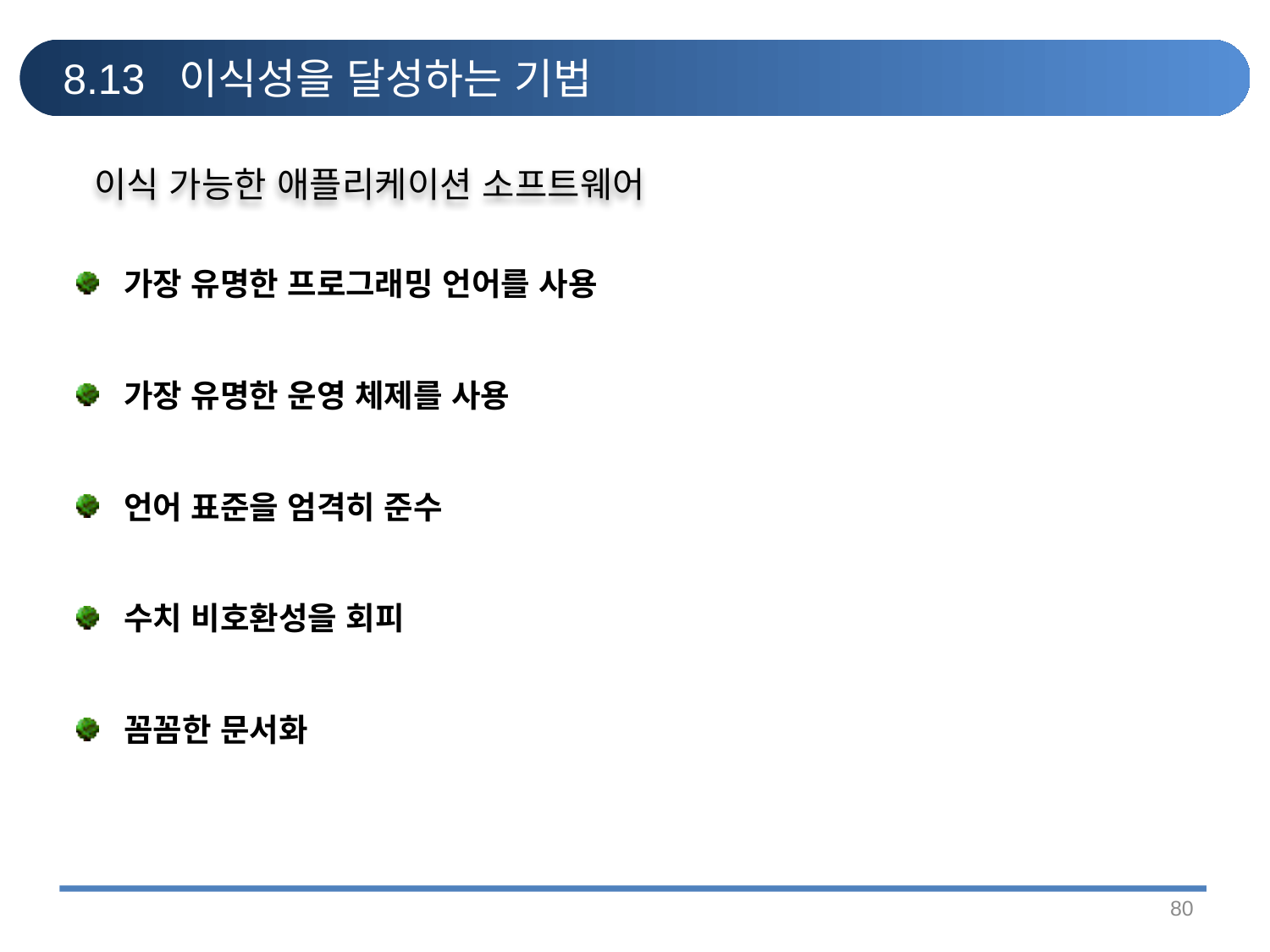

# 8.13  이식성을 달성하는 기법
이식 가능한 애플리케이션 소프트웨어
가장 유명한 프로그래밍 언어를 사용

가장 유명한 운영 체제를 사용

언어 표준을 엄격히 준수

수치 비호환성을 회피

꼼꼼한 문서화
80